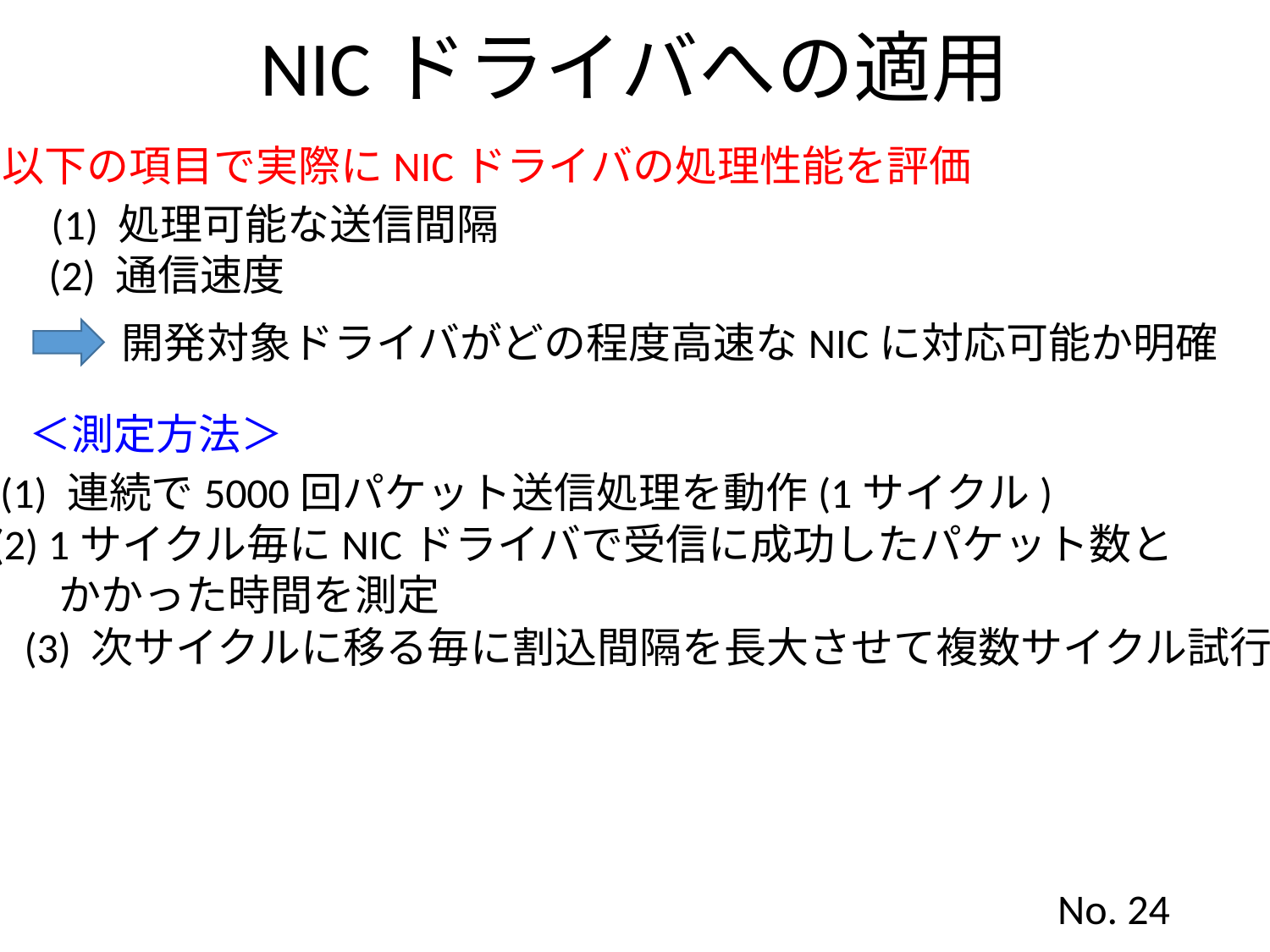

NICドライバへの適用
以下の項目で実際にNICドライバの処理性能を評価
(1) 処理可能な送信間隔
(2) 通信速度
開発対象ドライバがどの程度高速なNICに対応可能か明確

＜測定方法＞
(1) 連続で5000回パケット送信処理を動作(1サイクル)
(2) 1サイクル毎にNICドライバで受信に成功したパケット数と
      かかった時間を測定
(3) 次サイクルに移る毎に割込間隔を長大させて複数サイクル試行
No. 24